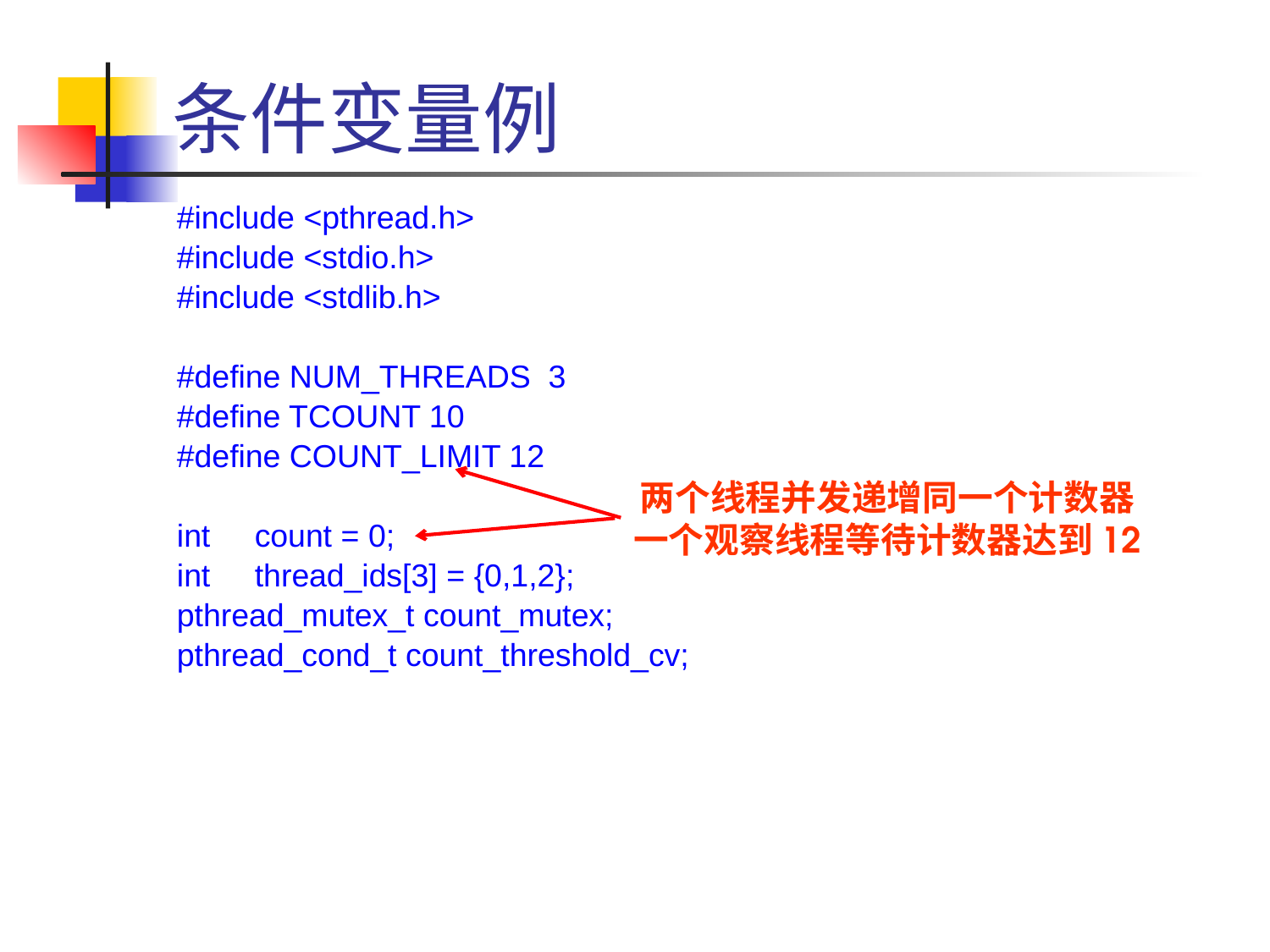

# 条件变量例
#include <pthread.h>
#include <stdio.h>
#include <stdlib.h>

#define NUM_THREADS  3
#define TCOUNT 10
#define COUNT_LIMIT 12

int     count = 0;
int     thread_ids[3] = {0,1,2};
pthread_mutex_t count_mutex;
pthread_cond_t count_threshold_cv;
两个线程并发递增同一个计数器
一个观察线程等待计数器达到12